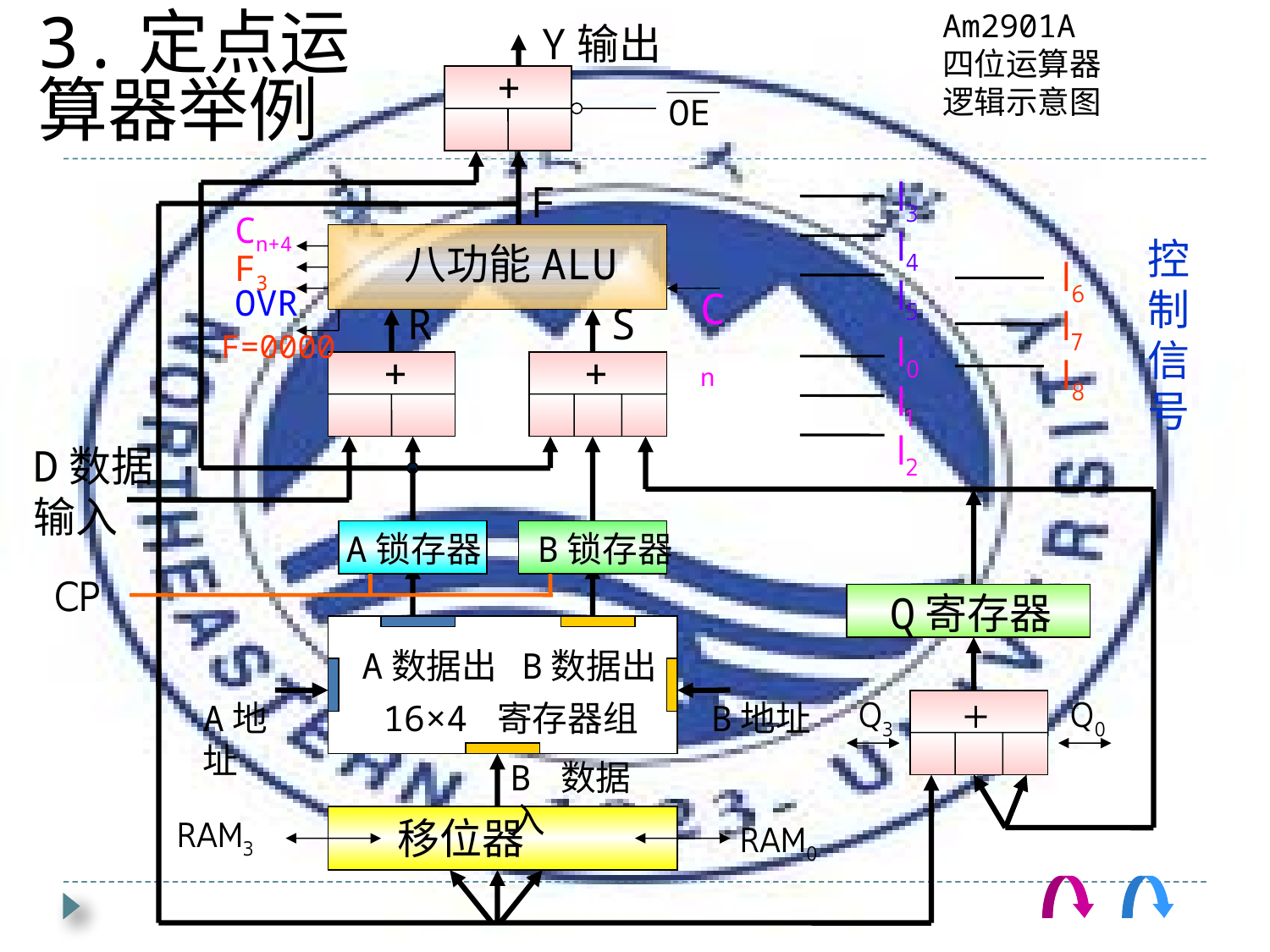

Am2901A
四位运算器
逻辑示意图
3.定点运算器举例
Y输出

+

OE

I3
I4
I5

控制信号

I6
I7
I8

I0
I1
I2

F

Cn+4
F3
OVR

八功能ALU

Cn

R
S

F=0000

+
+

D数据 输入

A锁存器

B锁存器
CP

Q寄存器

A数据出  B数据出

+
Q3
Q0
A地址

16×4 寄存器组

B地址

B 数据入

RAM3
移位器

RAM0